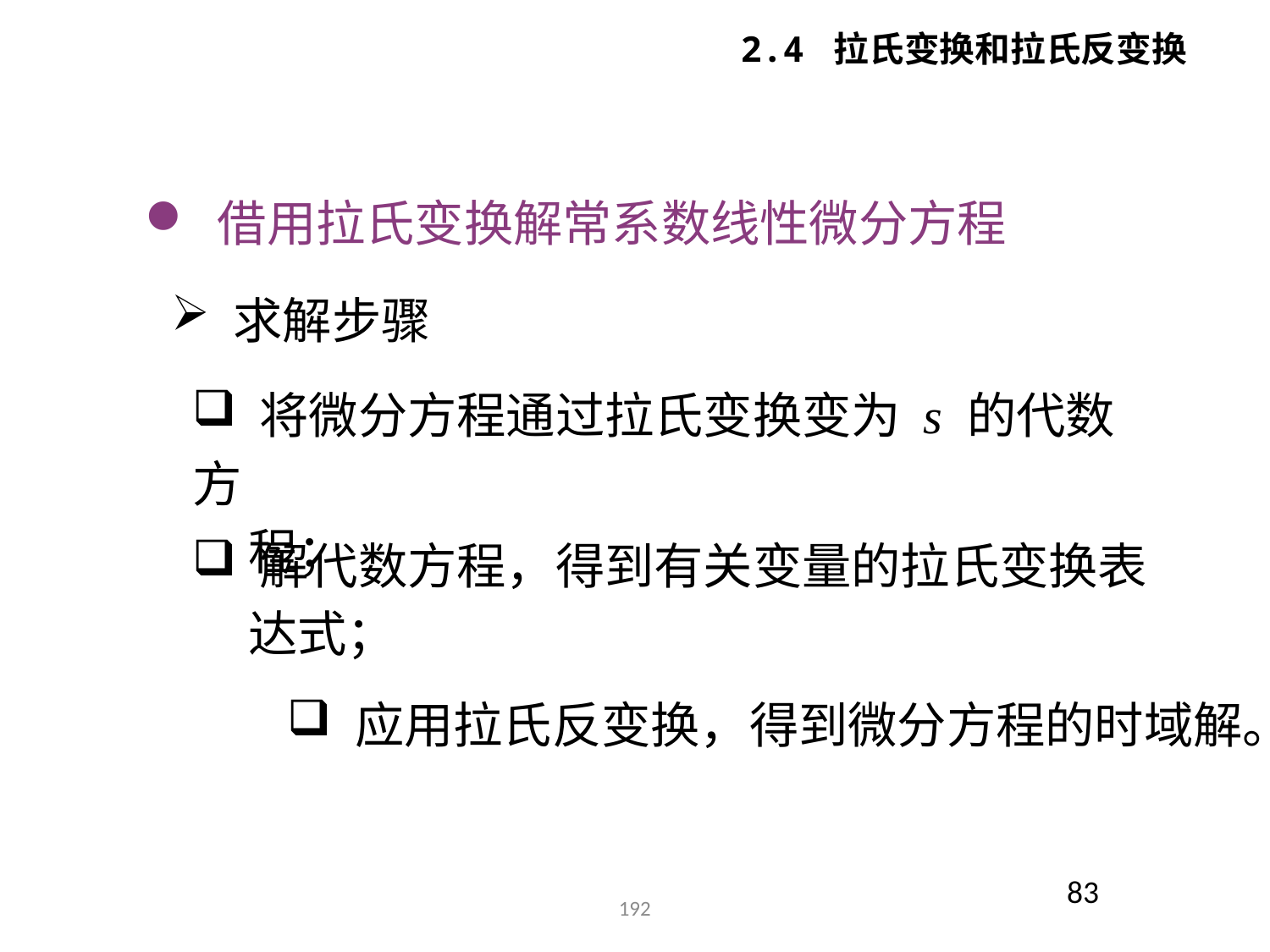

2.4 拉氏变换和拉氏反变换
 借用拉氏变换解常系数线性微分方程
 求解步骤
 将微分方程通过拉氏变换变为 s 的代数方
    程；
 解代数方程，得到有关变量的拉氏变换表
    达式；
 应用拉氏反变换，得到微分方程的时域解。
83
192